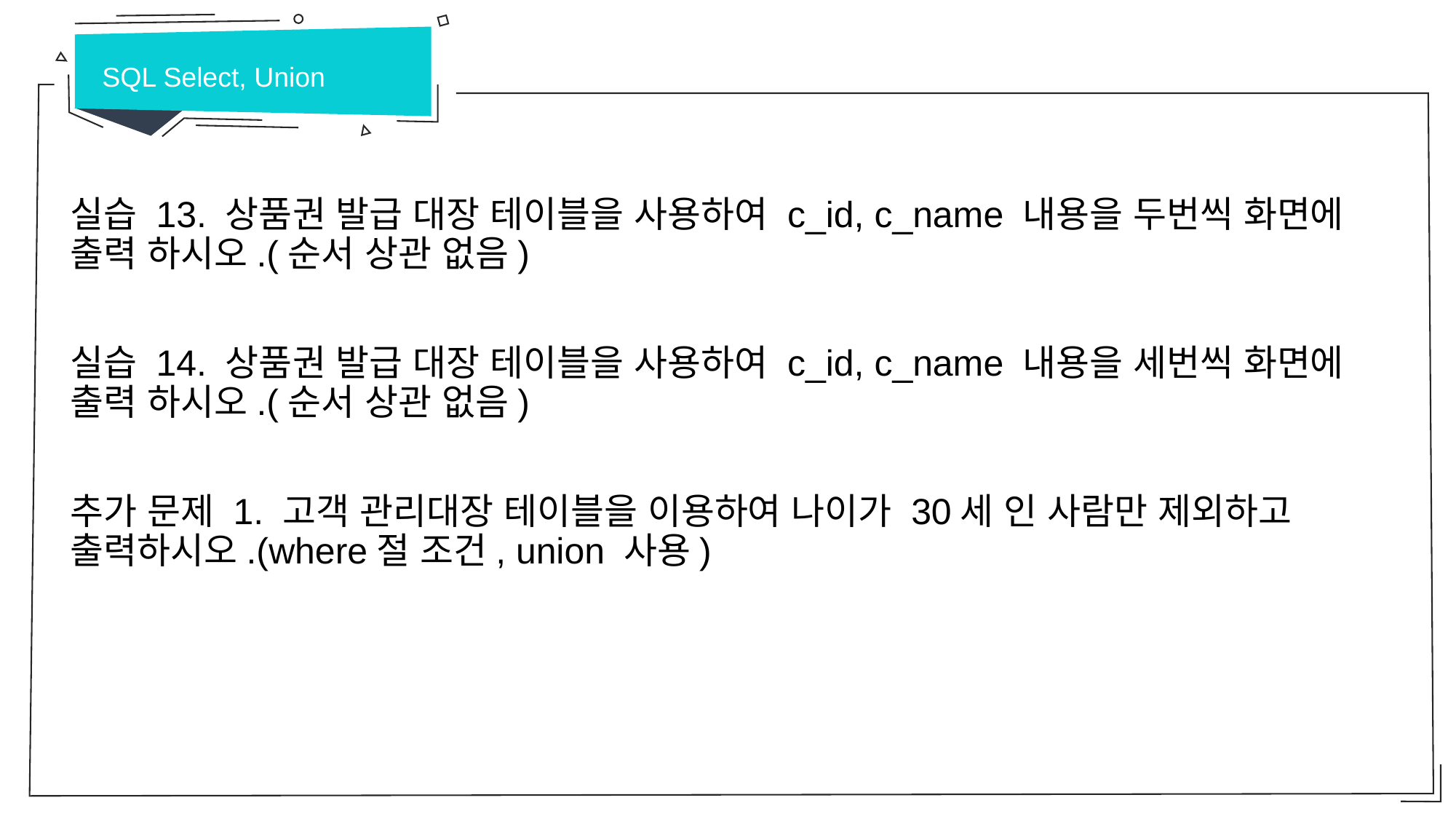

SQL Select, Union
실습 13. 상품권 발급 대장 테이블을 사용하여 c_id, c_name 내용을 두번씩 화면에 출력 하시오.(순서 상관 없음)

실습 14. 상품권 발급 대장 테이블을 사용하여 c_id, c_name 내용을 세번씩 화면에 출력 하시오.(순서 상관 없음)

추가 문제 1. 고객 관리대장 테이블을 이용하여 나이가 30세 인 사람만 제외하고 출력하시오.(where절 조건, union 사용)